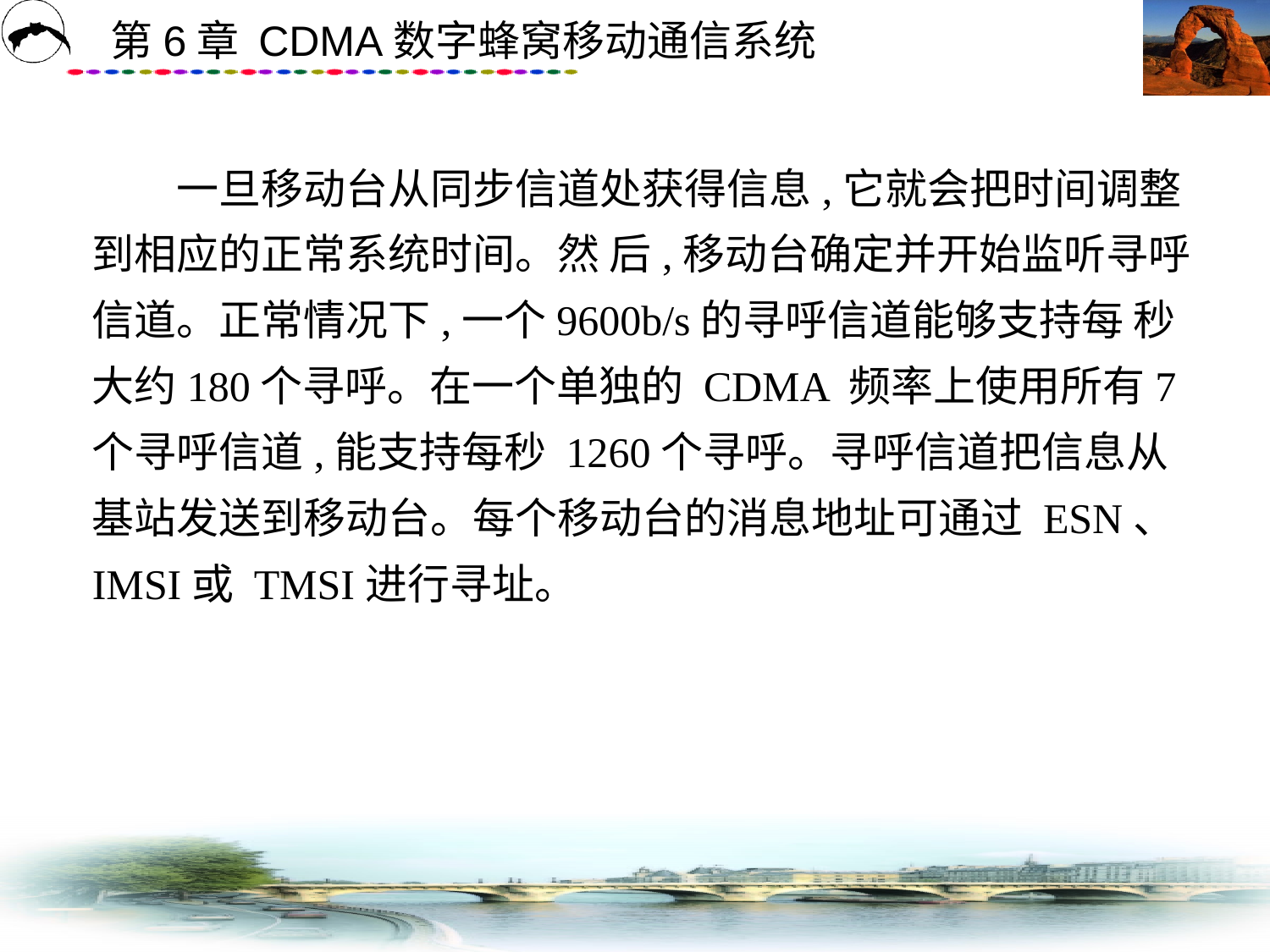

# 一旦移动台从同步信道处获得信息,它就会把时间调整到相应的正常系统时间。然 后,移动台确定并开始监听寻呼信道。正常情况下,一个9600b/s的寻呼信道能够支持每 秒大约180个寻呼。在一个单独的 CDMA 频率上使用所有7个寻呼信道,能支持每秒 1260个寻呼。寻呼信道把信息从基站发送到移动台。每个移动台的消息地址可通过 ESN、 IMSI或 TMSI进行寻址。